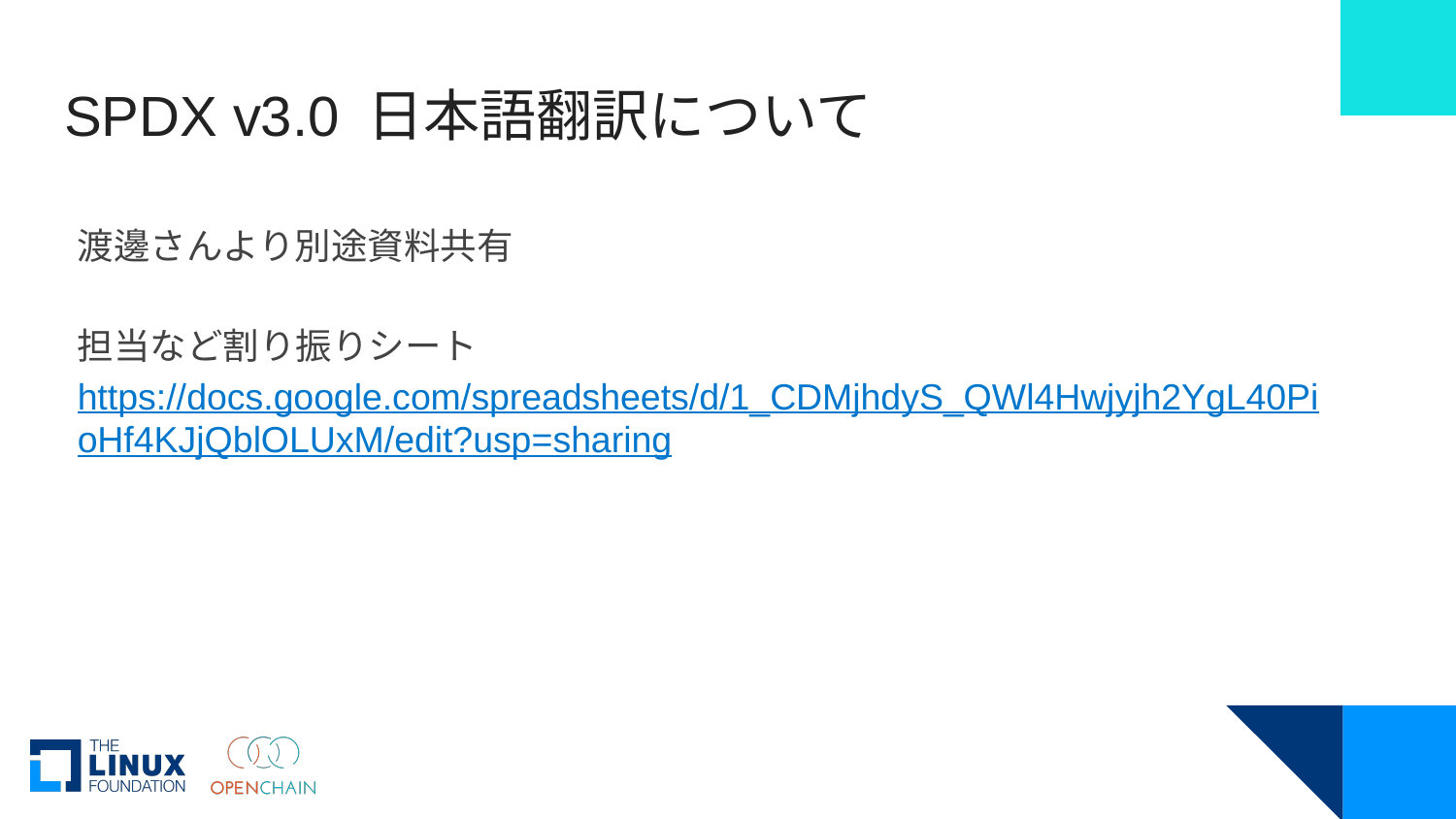

# SPDX v3.0 日本語翻訳について
渡邊さんより別途資料共有

担当など割り振りシート
https://docs.google.com/spreadsheets/d/1_CDMjhdyS_QWl4Hwjyjh2YgL40PioHf4KJjQblOLUxM/edit?usp=sharing